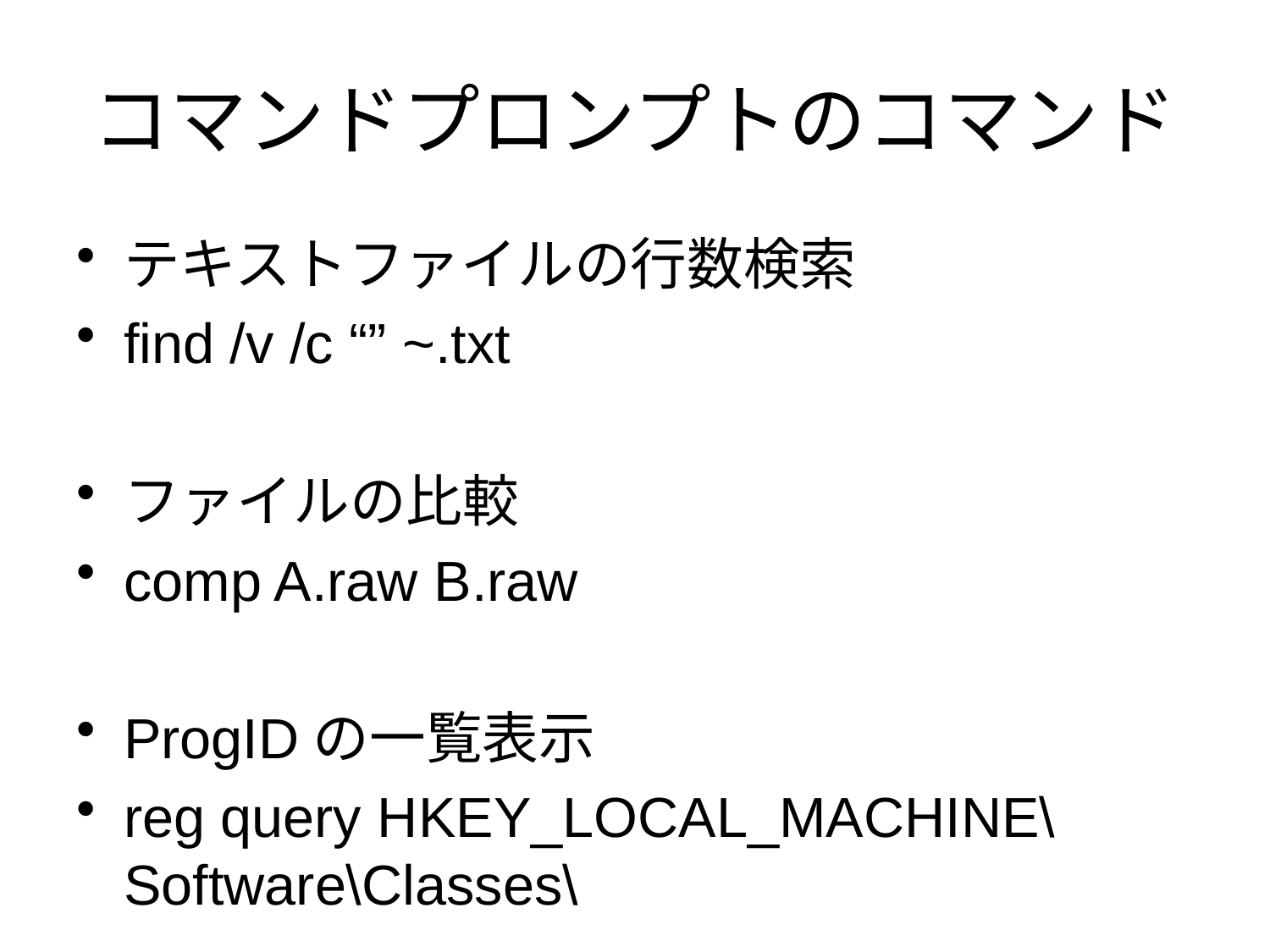

# コマンドプロンプトのコマンド
テキストファイルの行数検索
find /v /c “” ~.txt

ファイルの比較
comp A.raw B.raw

ProgIDの一覧表示
reg query HKEY_LOCAL_MACHINE\Software\Classes\